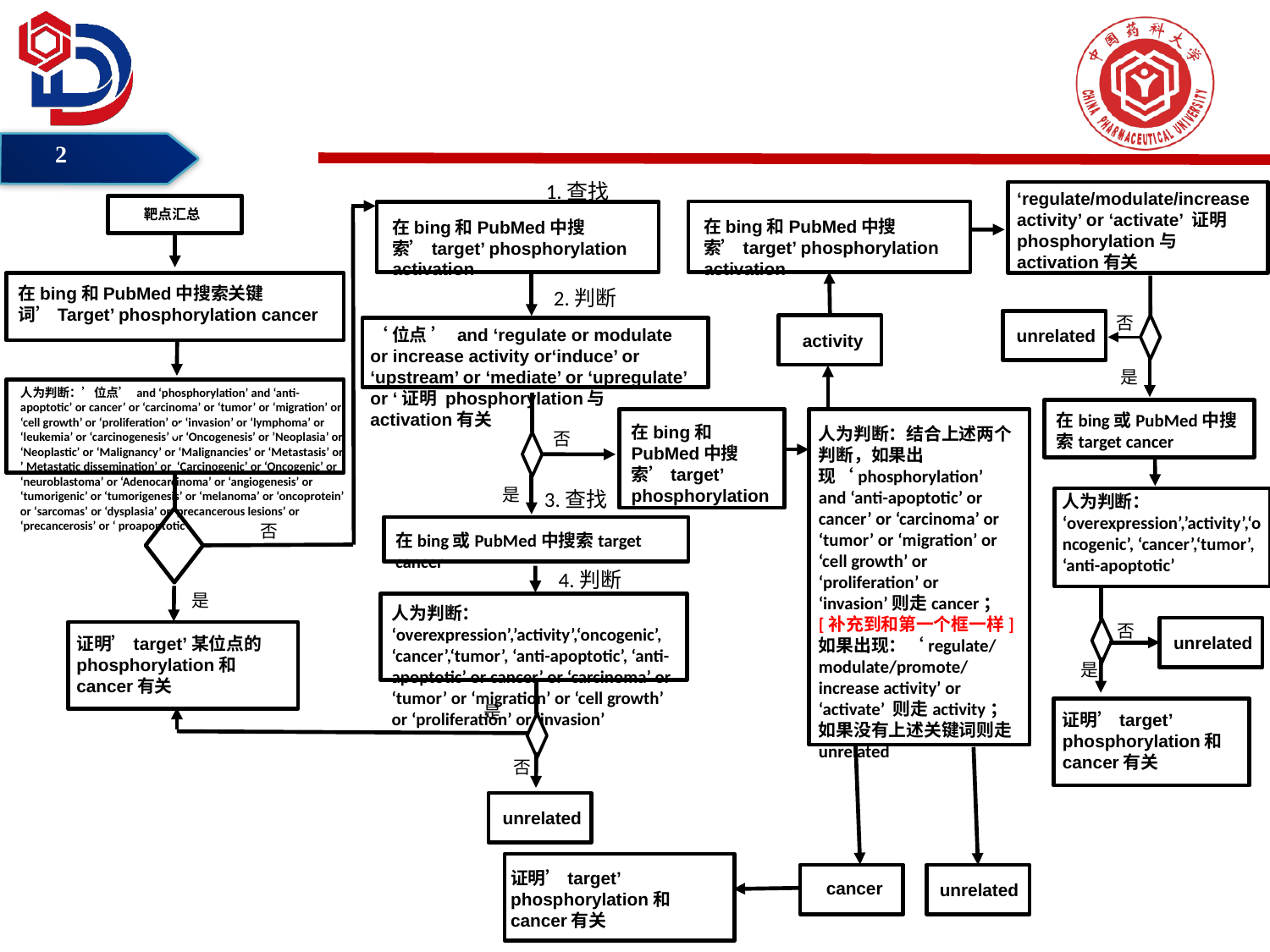

1.查找
‘regulate/modulate/increase activity’ or ‘activate’ 证明 phosphorylation与 activation有关

靶点汇总

在bing和PubMed中搜索’target’ phosphorylation activation

在bing和PubMed中搜索’target’ phosphorylation activation

在bing和PubMed中搜索关键词’Target’ phosphorylation cancer
2.判断
否

activity
‘位点 ’ and ‘regulate or modulate or increase activity or‘induce’ or ‘upstream’ or ‘mediate’ or ‘upregulate’ or ‘证明 phosphorylation与 activation有关

unrelated
是
人为判断：’位点’ and ‘phosphorylation’ and ‘anti-apoptotic’ or cancer’ or ‘carcinoma’ or ‘tumor’ or ‘migration’ or ‘cell growth’ or ‘proliferation’ or ‘invasion’ or ‘lymphoma’ or ‘leukemia’ or ‘carcinogenesis’ or ‘Oncogenesis’ or ’Neoplasia’ or ‘Neoplastic’ or ‘Malignancy’ or ‘Malignancies’ or ‘Metastasis’ or ’ Metastatic dissemination’ or  ‘Carcinogenic’ or ‘Oncogenic’ or ‘neuroblastoma’ or ‘Adenocarcinoma’ or ‘angiogenesis’ or ‘tumorigenic’ or ‘tumorigenesis’ or ‘melanoma’ or ‘oncoprotein’ or ‘sarcomas’ or ‘dysplasia’ or ‘precancerous lesions’ or ‘precancerosis’ or ‘ proapoptotic’

v

在bing或PubMed中搜索target cancer

在bing和PubMed中搜索’target’ phosphorylation

人为判断：结合上述两个
判断，如果出现‘phosphorylation’ and ‘anti-apoptotic’ or cancer’ or ‘carcinoma’ or ‘tumor’ or ‘migration’ or ‘cell growth’ or ‘proliferation’ or ‘invasion’则走cancer；
[补充到和第一个框一样]
如果出现：‘regulate/modulate/promote/increase activity’ or ‘activate’ 则走activity；如果没有上述关键词则走unrelated

否

是
3.查找
人为判断：
‘overexpression’,’activity’,‘oncogenic’, ‘cancer’,‘tumor’, ‘anti-apoptotic’

否

在bing或PubMed中搜索target cancer

4.判断
是

人为判断：
‘overexpression’,’activity’,‘oncogenic’, ‘cancer’,‘tumor’, ‘anti-apoptotic’, ‘anti-apoptotic’ or cancer’ or ‘carcinoma’ or ‘tumor’ or ‘migration’ or ‘cell growth’ or ‘proliferation’ or ‘invasion’

否

unrelated

证明’target’某位点的 phosphorylation和cancer有关
是
是

证明’target’ phosphorylation和cancer有关

否

unrelated

证明’target’ phosphorylation和cancer有关

cancer

unrelated
2